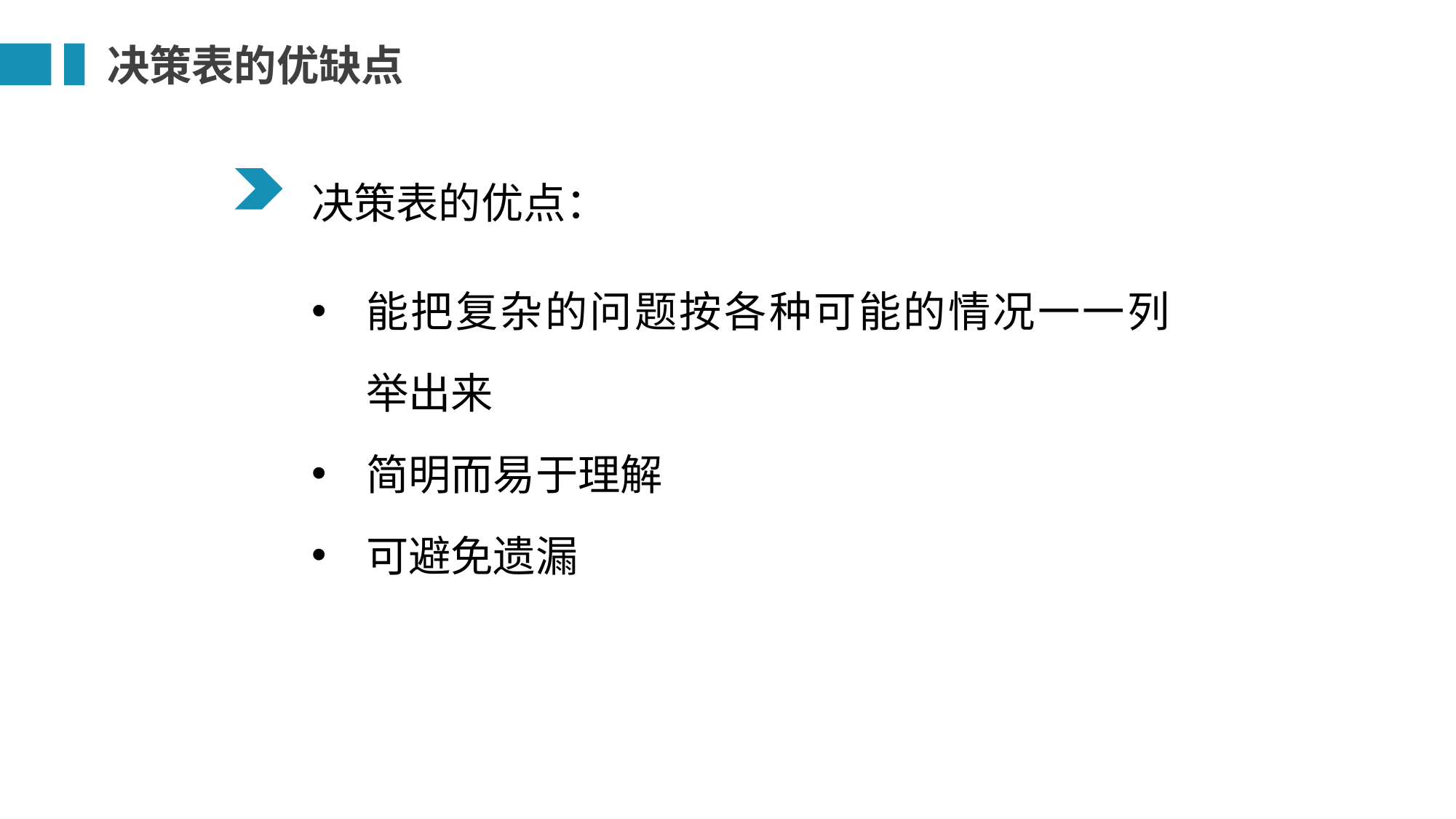

决策表的优缺点

决策表的优点：

能把复杂的问题按各种可能的情况一一列举出来
简明而易于理解
可避免遗漏
89